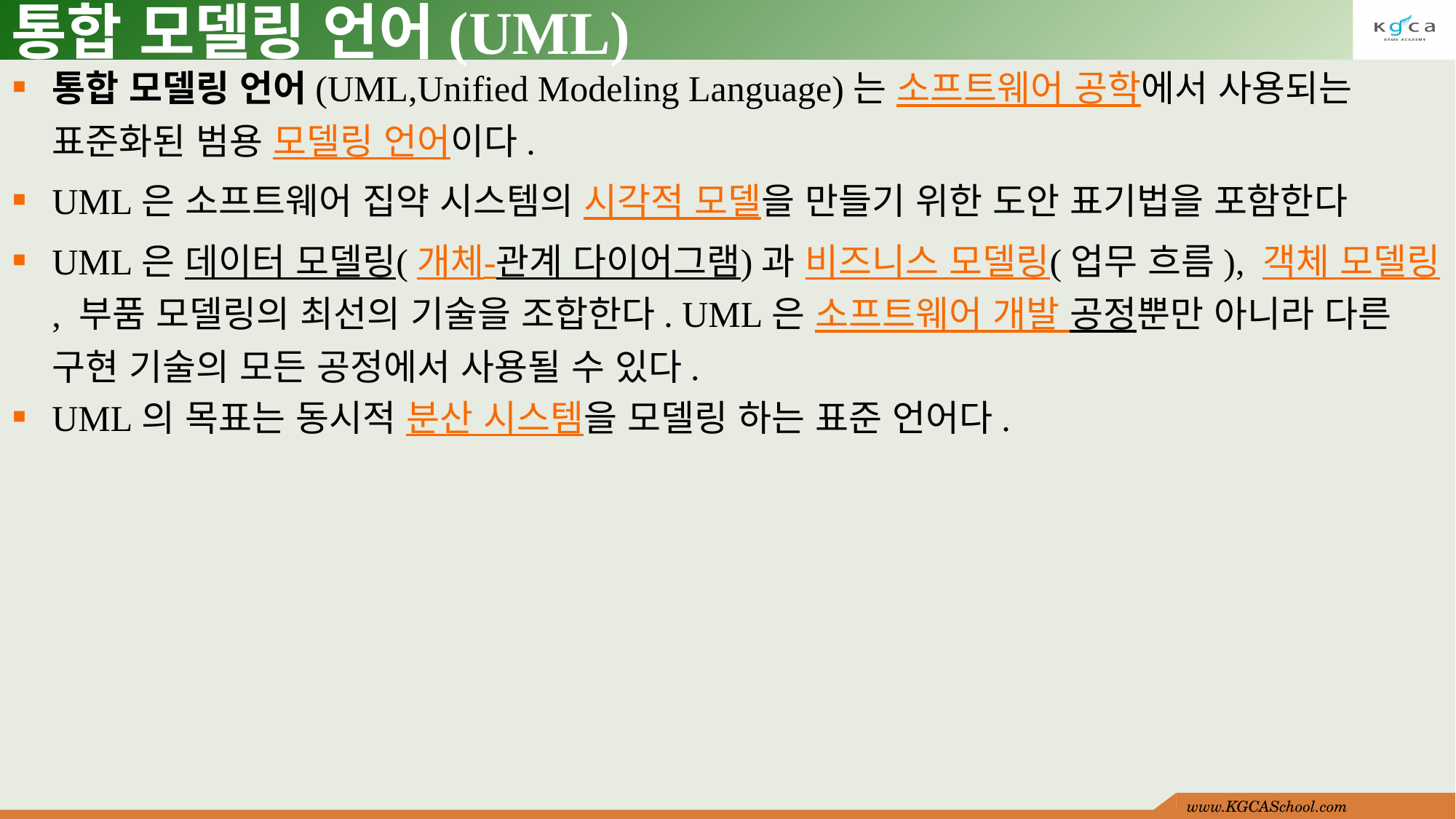

# 통합 모델링 언어(UML)
통합 모델링 언어(UML,Unified Modeling Language)는 소프트웨어 공학에서 사용되는 표준화된 범용 모델링 언어이다.
UML은 소프트웨어 집약 시스템의 시각적 모델을 만들기 위한 도안 표기법을 포함한다
UML은 데이터 모델링(개체-관계 다이어그램)과 비즈니스 모델링(업무 흐름), 객체 모델링, 부품 모델링의 최선의 기술을 조합한다. UML은 소프트웨어 개발 공정뿐만 아니라 다른 구현 기술의 모든 공정에서 사용될 수 있다.
UML의 목표는 동시적 분산 시스템을 모델링 하는 표준 언어다.